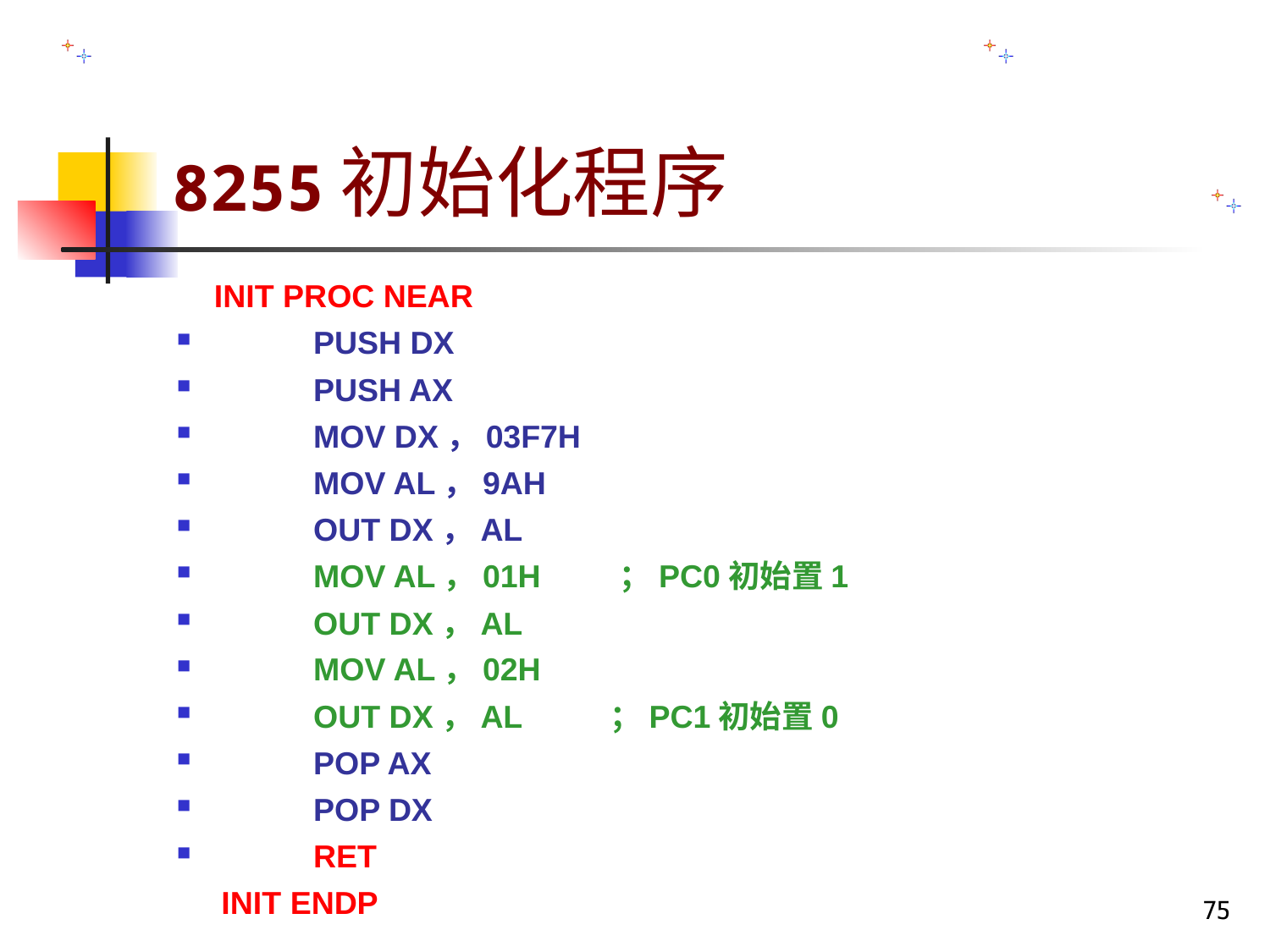

8255初始化程序
    INIT PROC NEAR
PUSH DX
PUSH AX
MOV DX，03F7H
MOV AL，9AH
OUT DX，AL
MOV AL，01H        ；PC0初始置1
OUT DX，AL
MOV AL，02H
OUT DX，AL         ；PC1初始置0
POP AX
POP DX
RET
     INIT ENDP
75